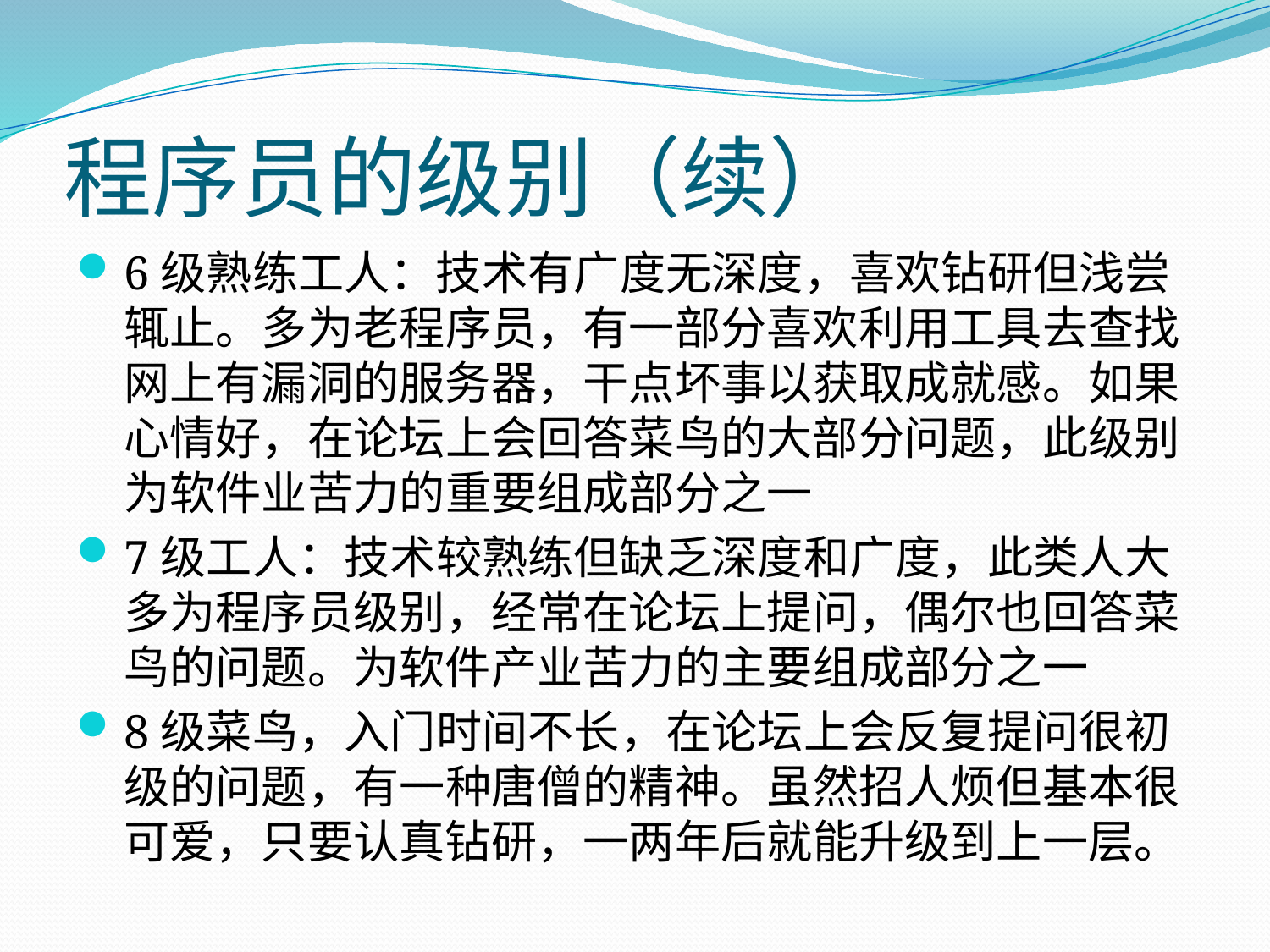

# 程序员的级别（续）
6级熟练工人：技术有广度无深度，喜欢钻研但浅尝辄止。多为老程序员，有一部分喜欢利用工具去查找网上有漏洞的服务器，干点坏事以获取成就感。如果心情好，在论坛上会回答菜鸟的大部分问题，此级别为软件业苦力的重要组成部分之一
7级工人：技术较熟练但缺乏深度和广度，此类人大多为程序员级别，经常在论坛上提问，偶尔也回答菜鸟的问题。为软件产业苦力的主要组成部分之一
8级菜鸟，入门时间不长，在论坛上会反复提问很初级的问题，有一种唐僧的精神。虽然招人烦但基本很可爱，只要认真钻研，一两年后就能升级到上一层。